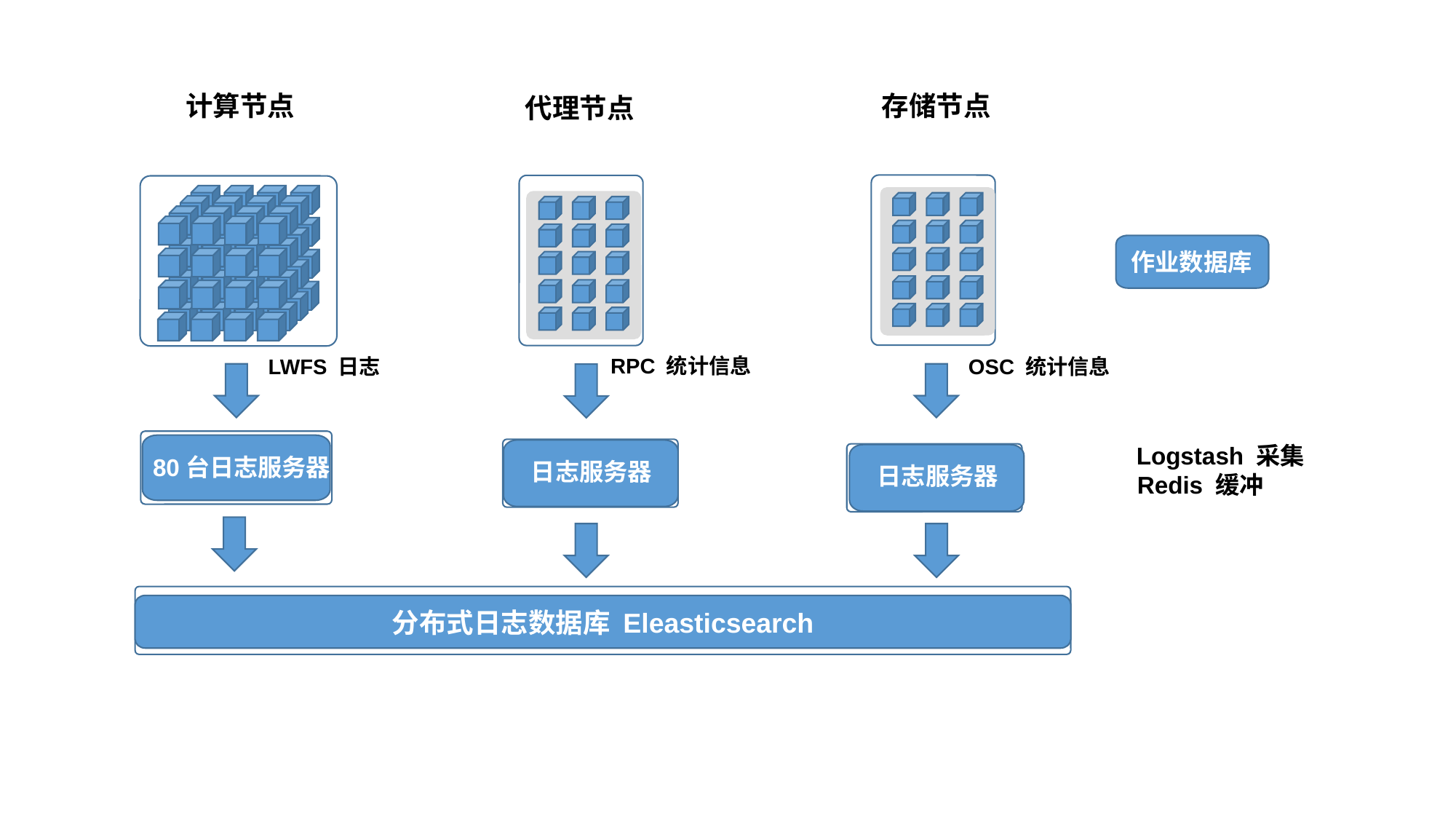

计算节点
存储节点
代理节点

作业数据库

 RPC 统计信息
 LWFS 日志
 OSC 统计信息

80台日志服务器
 Logstash 采集
 Redis 缓冲

日志服务器

日志服务器

分布式日志数据库 Eleasticsearch